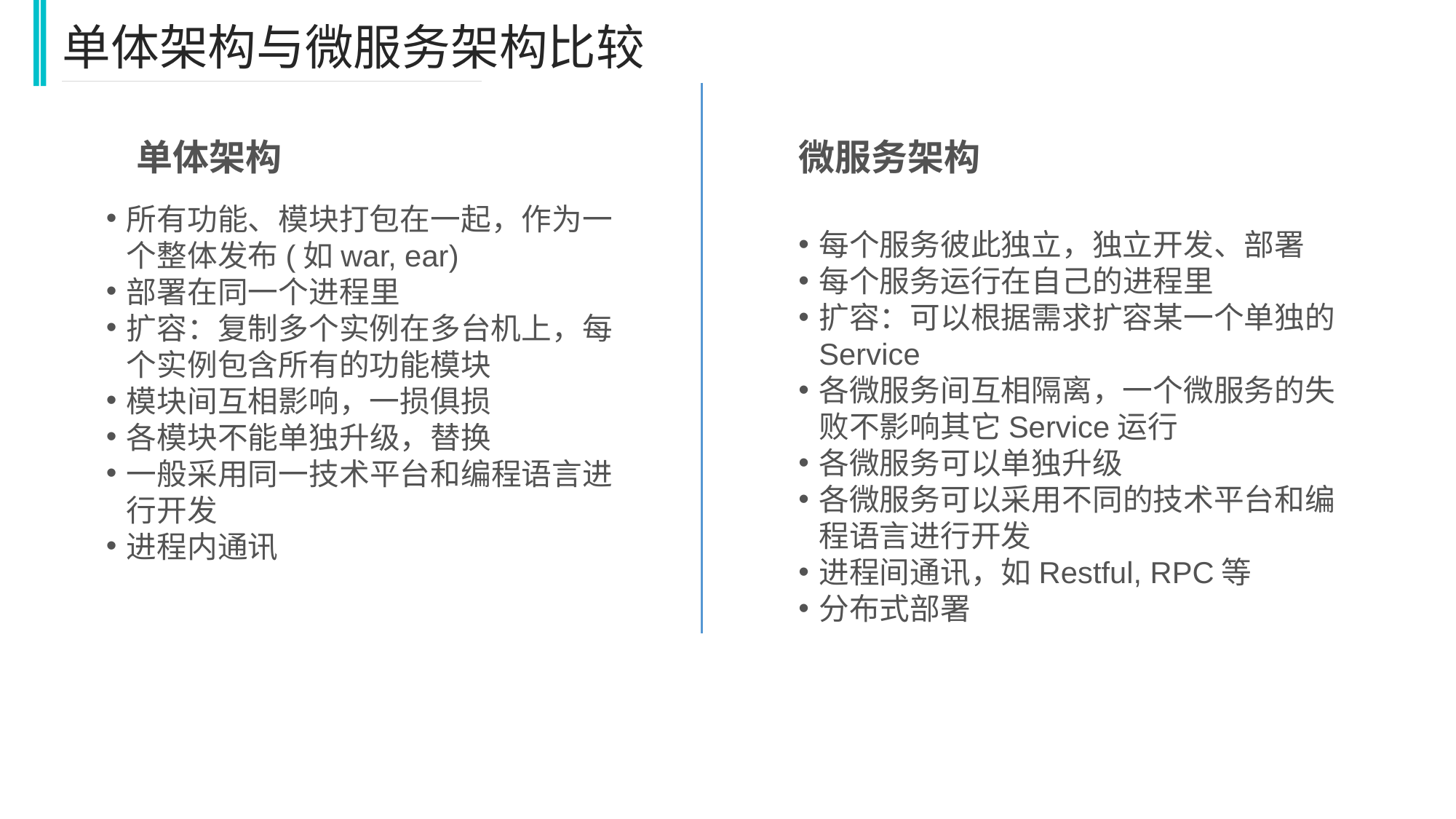

单体架构与微服务架构比较

单体架构
微服务架构
所有功能、模块打包在一起，作为一个整体发布(如war, ear)
部署在同一个进程里
扩容：复制多个实例在多台机上，每个实例包含所有的功能模块
模块间互相影响，一损俱损
各模块不能单独升级，替换
一般采用同一技术平台和编程语言进行开发
进程内通讯
每个服务彼此独立，独立开发、部署
每个服务运行在自己的进程里
扩容：可以根据需求扩容某一个单独的Service
各微服务间互相隔离，一个微服务的失败不影响其它Service运行
各微服务可以单独升级
各微服务可以采用不同的技术平台和编程语言进行开发
进程间通讯，如Restful, RPC等
分布式部署